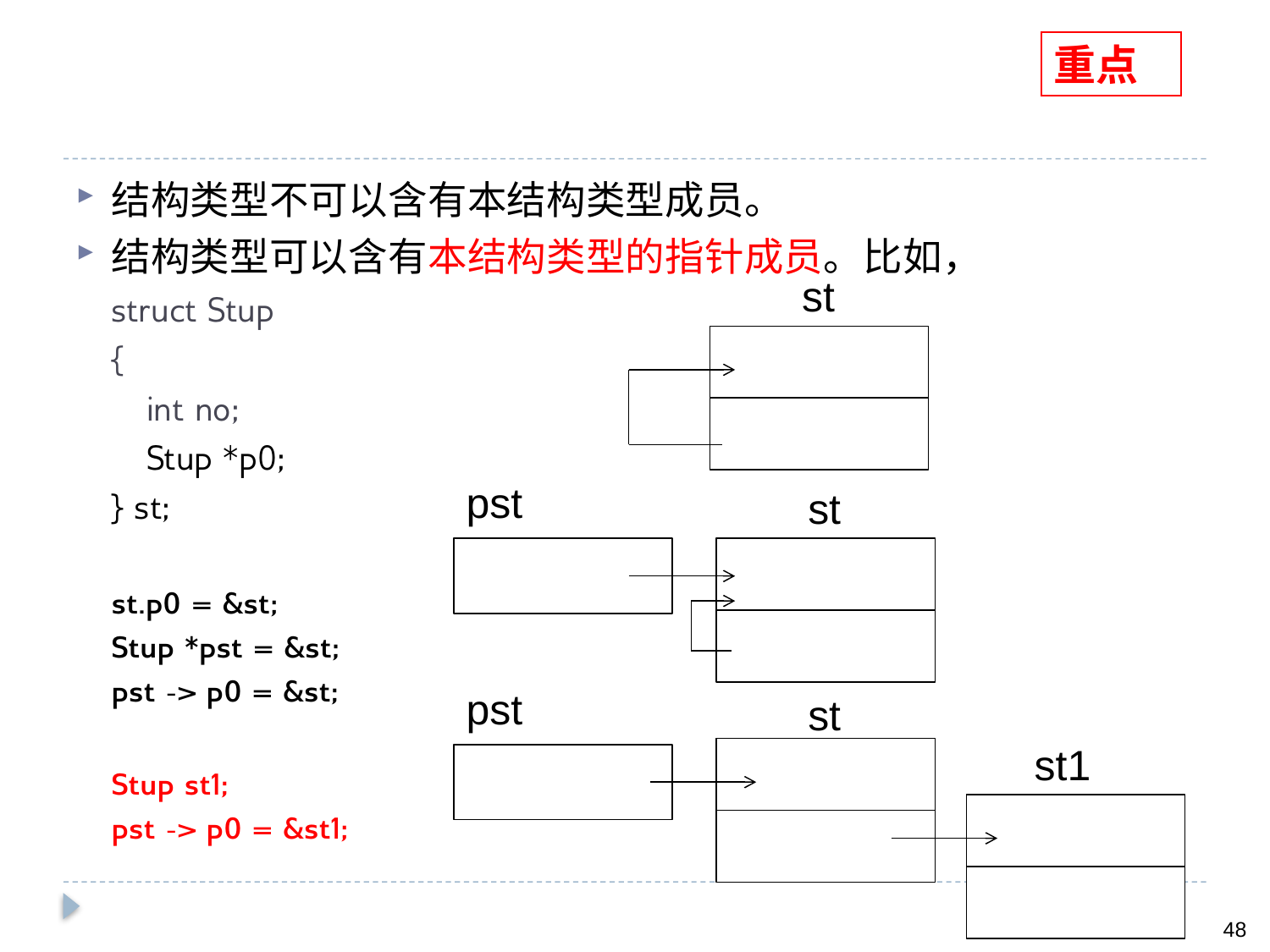

#
重点
结构类型不可以含有本结构类型成员。
结构类型可以含有本结构类型的指针成员。比如，
struct Stup
{
	int no;
	Stup *p0;
} st;

st.p0 = &st;
Stup *pst = &st;
pst -> p0 = &st;

Stup st1;
pst -> p0 = &st1;

   st

pst
   st

pst
   st
 st1

48